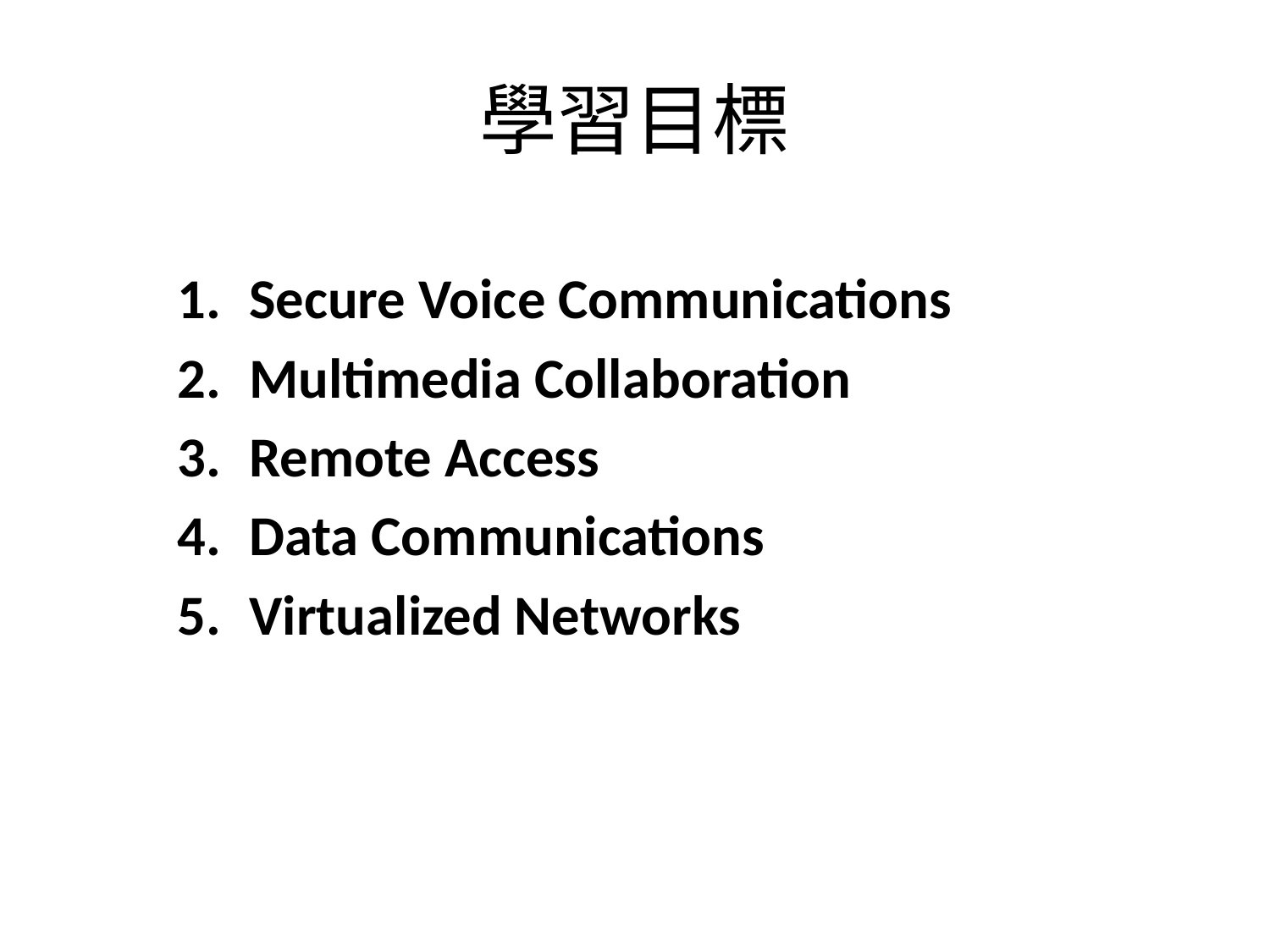

# 學習目標
Secure Voice Communications
Multimedia Collaboration
Remote Access
Data Communications
Virtualized Networks